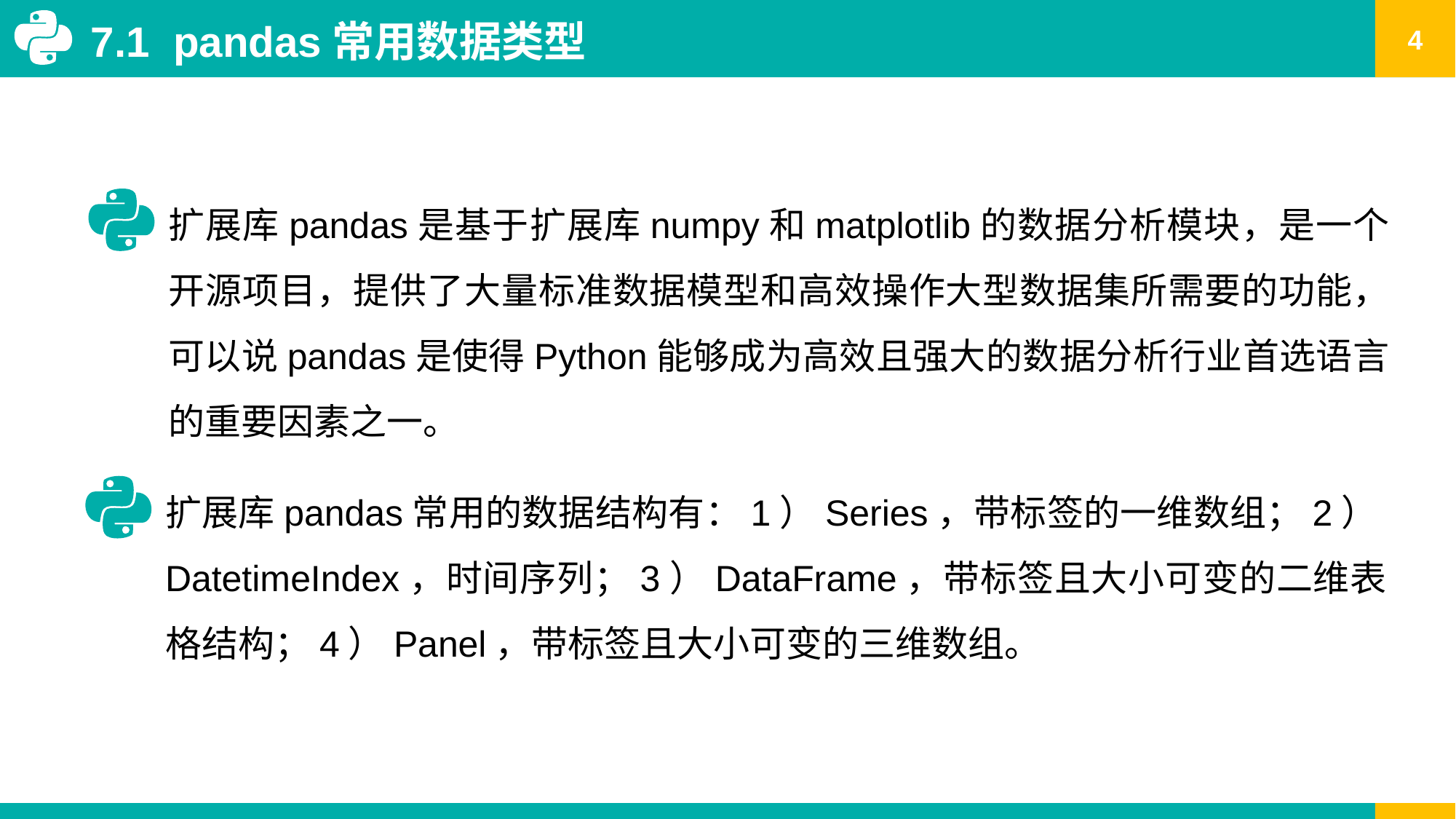

7.1  pandas常用数据类型
扩展库pandas是基于扩展库numpy和matplotlib的数据分析模块，是一个开源项目，提供了大量标准数据模型和高效操作大型数据集所需要的功能，可以说pandas是使得Python能够成为高效且强大的数据分析行业首选语言的重要因素之一。

扩展库pandas常用的数据结构有：1）Series，带标签的一维数组；2）DatetimeIndex，时间序列；3）DataFrame，带标签且大小可变的二维表格结构；4）Panel，带标签且大小可变的三维数组。